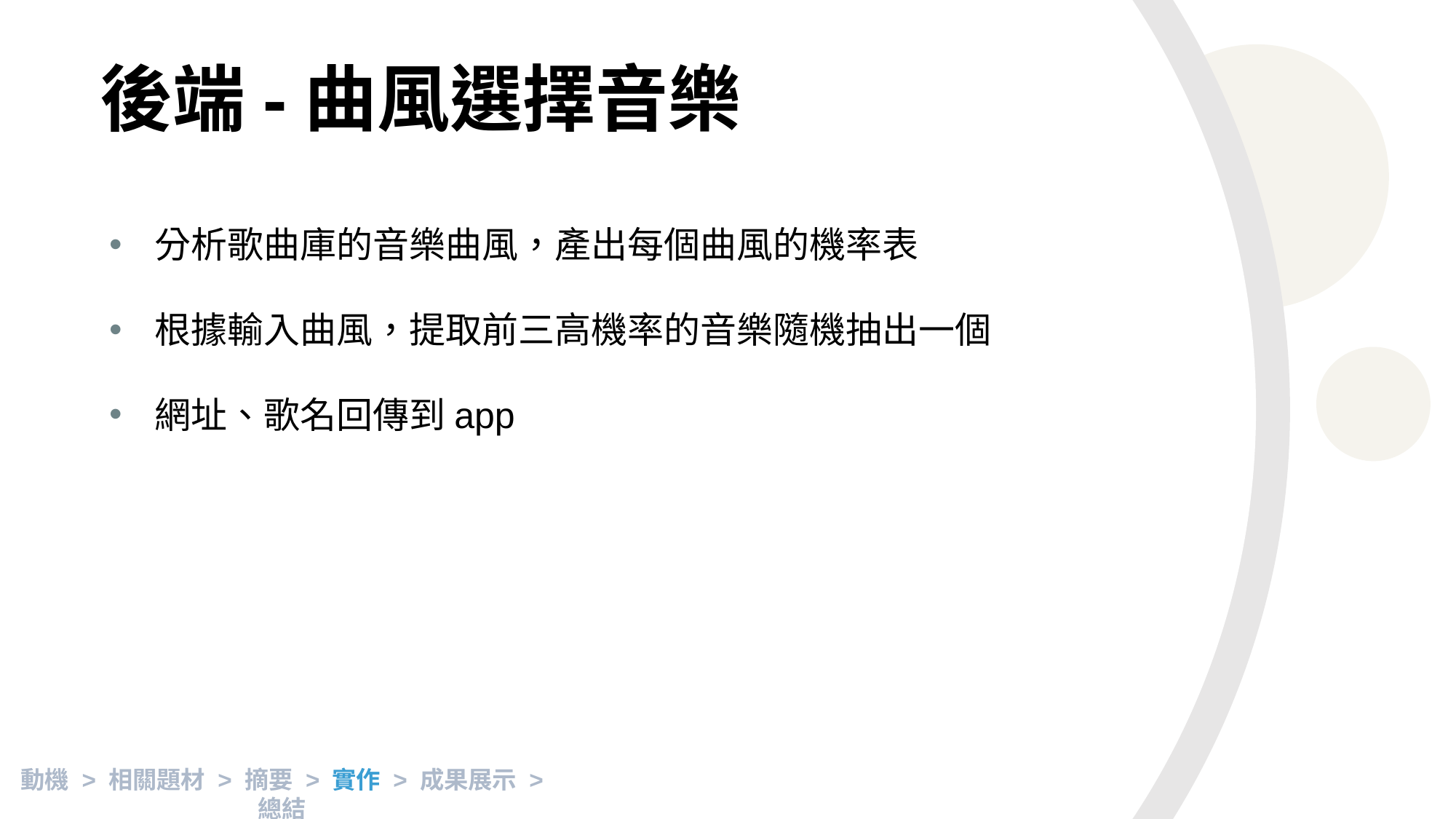

# 後端-曲風選擇音樂
分析歌曲庫的音樂曲風，產出每個曲風的機率表
根據輸入曲風，提取前三高機率的音樂隨機抽出一個
網址、歌名回傳到app
動機 > 相關題材 > 摘要 > 實作 > 成果展示 > 總結